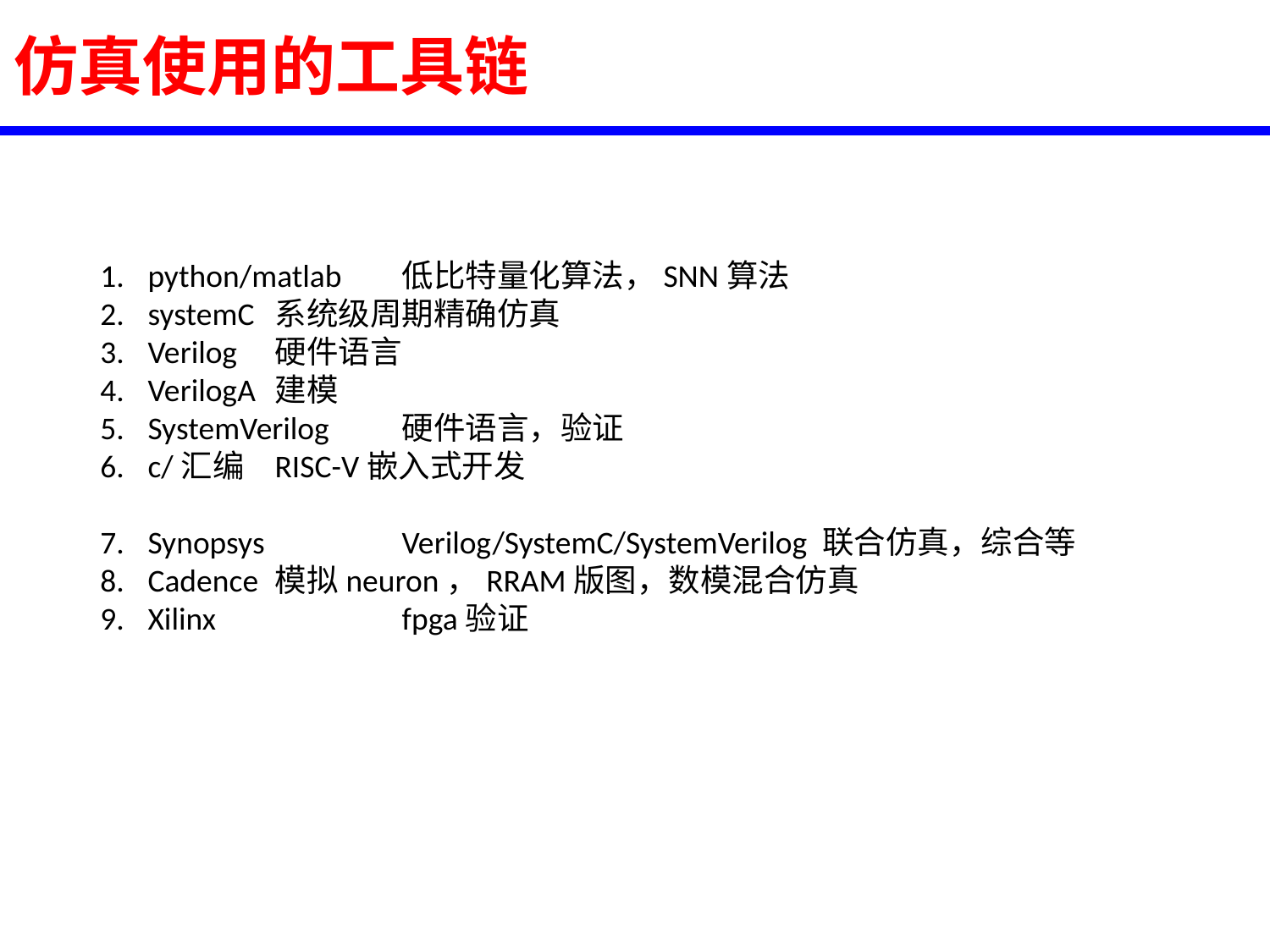

仿真使用的工具链
python/matlab 	低比特量化算法，SNN算法
systemC 	系统级周期精确仿真
Verilog 	硬件语言
VerilogA 	建模
SystemVerilog 	硬件语言，验证
c/汇编 	RISC-V嵌入式开发

Synopsys  	Verilog/SystemC/SystemVerilog 联合仿真，综合等
Cadence 	模拟neuron，RRAM版图，数模混合仿真
Xilinx 		fpga验证